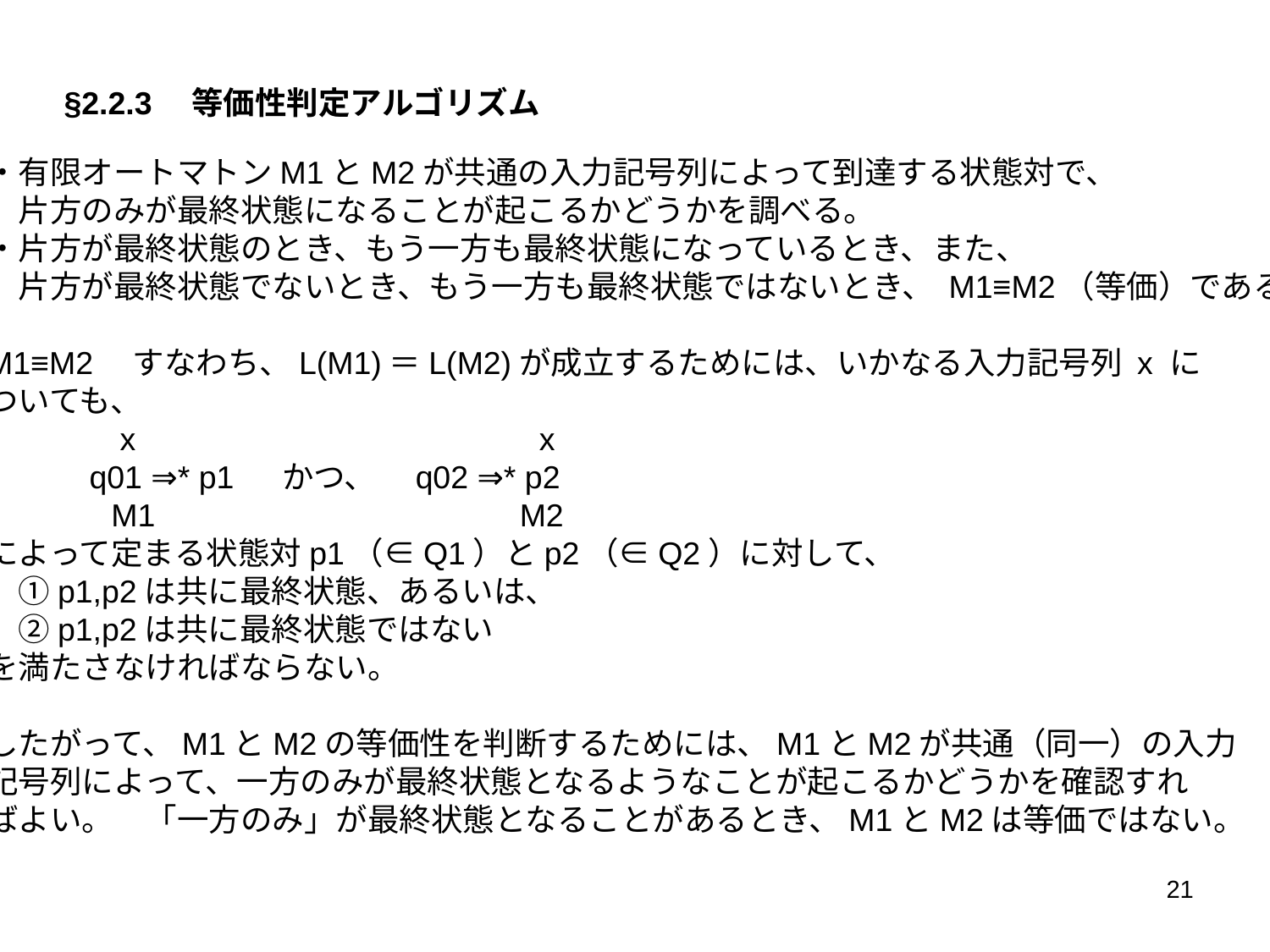

§2.2.3　等価性判定アルゴリズム
・有限オートマトンM1とM2が共通の入力記号列によって到達する状態対で、
　片方のみが最終状態になることが起こるかどうかを調べる。
・片方が最終状態のとき、もう一方も最終状態になっているとき、また、
　片方が最終状態でないとき、もう一方も最終状態ではないとき、 M1≡M2（等価）である。

M1≡M2　すなわち、L(M1)＝L(M2)が成立するためには、いかなる入力記号列 x に
ついても、
               x　　　　　　　　　　　　 x
　　　q01 ⇒* p1 　かつ、　q02 ⇒* p2
              M1　　　　　　　　　　　M2
によって定まる状態対p1（∈Q1）とp2（∈Q2）に対して、
　①p1,p2は共に最終状態、あるいは、
　②p1,p2は共に最終状態ではない
を満たさなければならない。

したがって、M1とM2の等価性を判断するためには、M1とM2が共通（同一）の入力
記号列によって、一方のみが最終状態となるようなことが起こるかどうかを確認すれ
ばよい。　「一方のみ」が最終状態となることがあるとき、M1とM2は等価ではない。
21